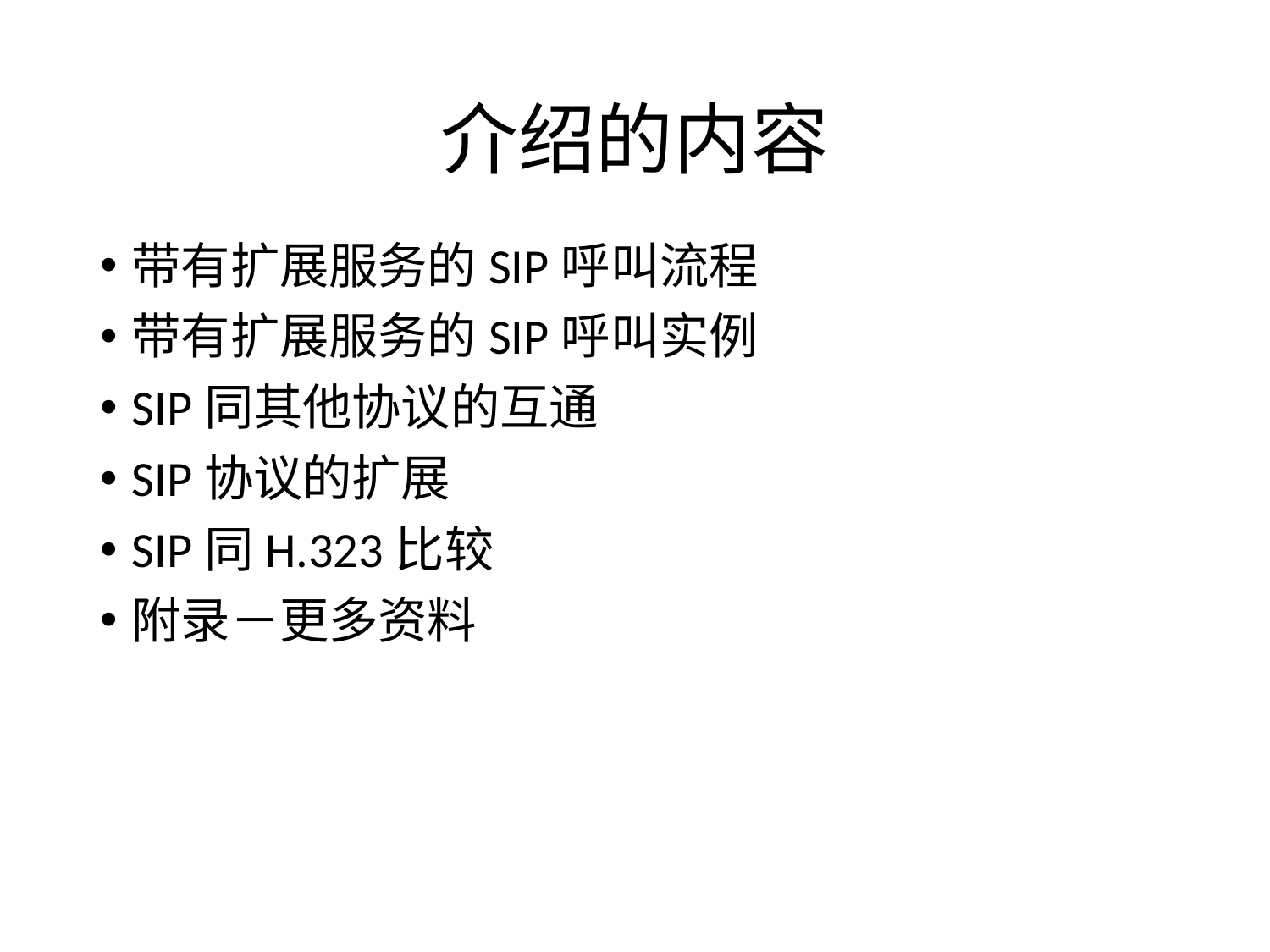

# 介绍的内容
带有扩展服务的SIP呼叫流程
带有扩展服务的SIP呼叫实例
SIP同其他协议的互通
SIP协议的扩展
SIP同H.323比较
附录－更多资料